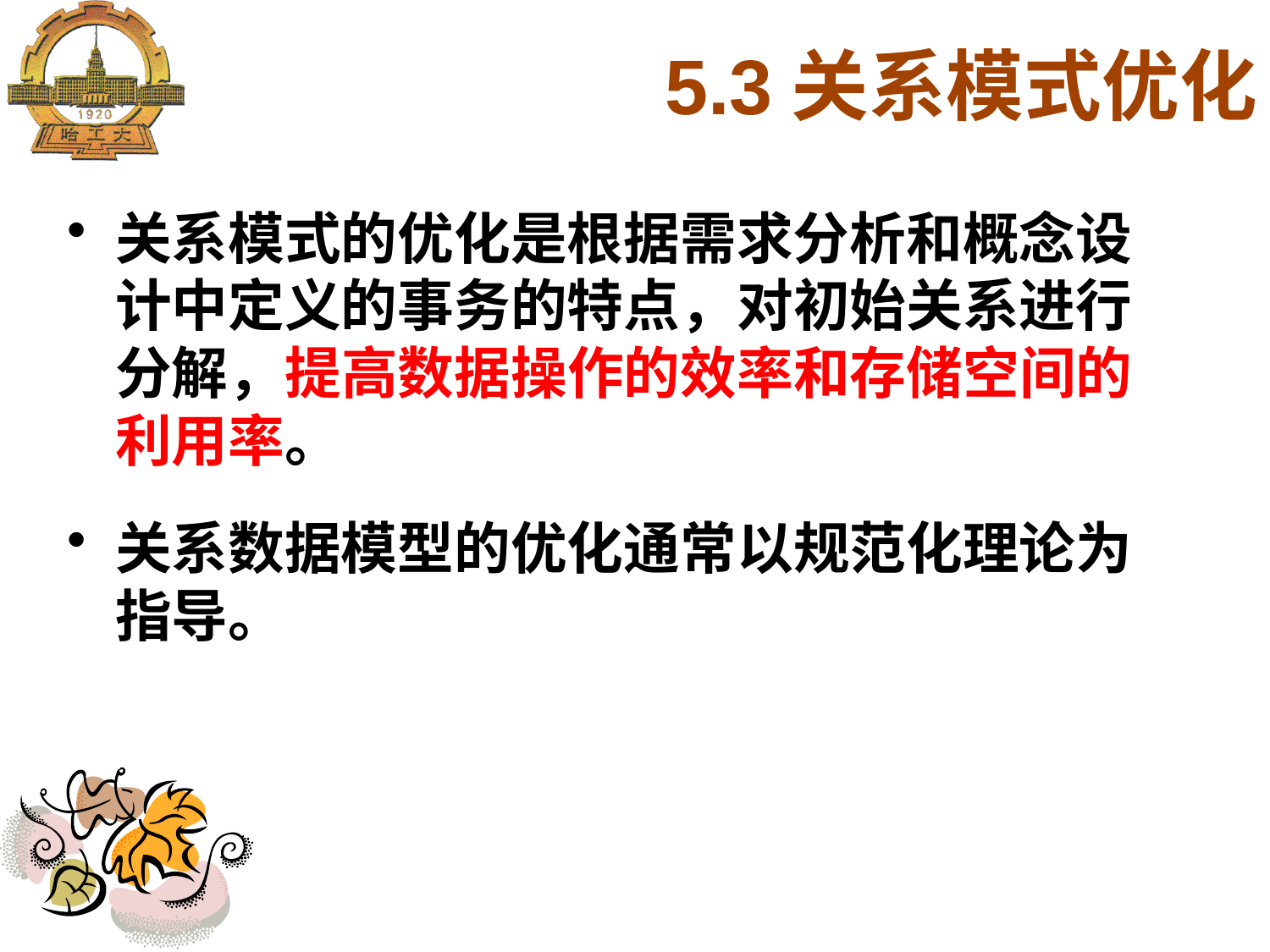

5.3关系模式优化
关系模式的优化是根据需求分析和概念设计中定义的事务的特点，对初始关系进行分解，提高数据操作的效率和存储空间的利用率。
关系数据模型的优化通常以规范化理论为指导。